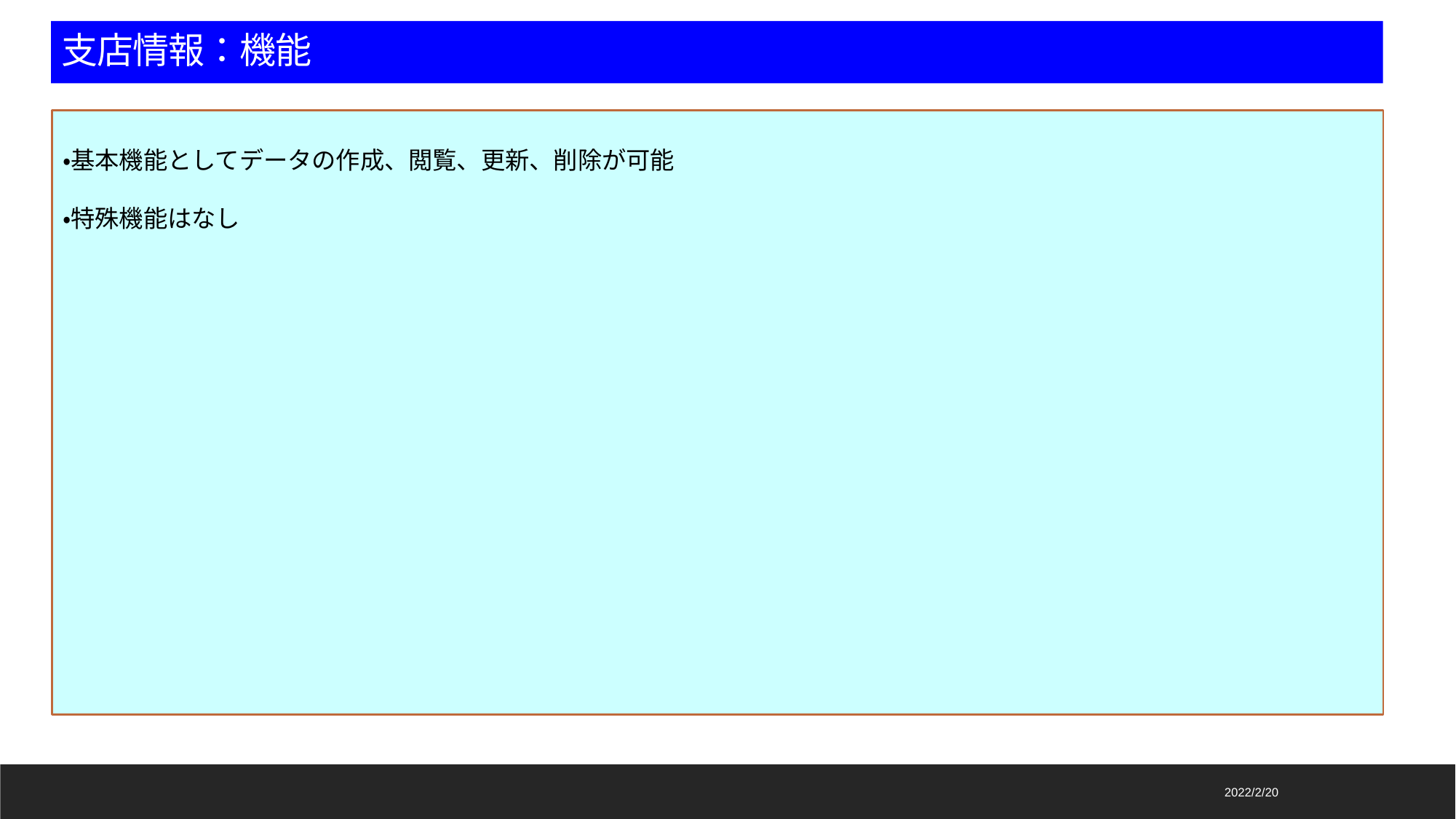

支店情報：機能

・基本機能としてデータの作成、閲覧、更新、削除が可能

・特殊機能はなし
2022/2/20